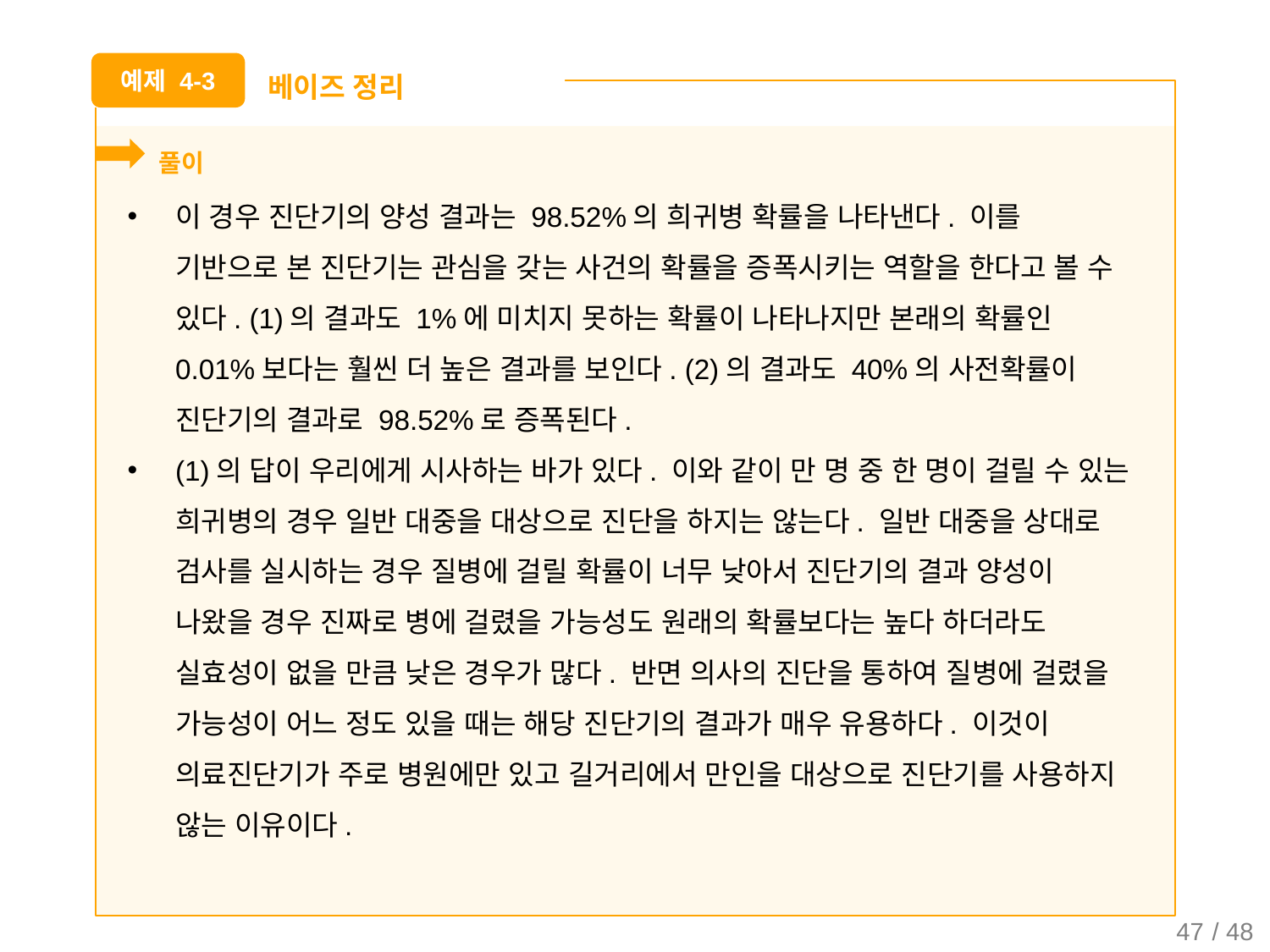

베이즈 정리

예제 4-3

풀이

이 경우 진단기의 양성 결과는 98.52%의 희귀병 확률을 나타낸다. 이를 기반으로 본 진단기는 관심을 갖는 사건의 확률을 증폭시키는 역할을 한다고 볼 수 있다. (1)의 결과도 1%에 미치지 못하는 확률이 나타나지만 본래의 확률인 0.01%보다는 훨씬 더 높은 결과를 보인다. (2)의 결과도 40%의 사전확률이 진단기의 결과로 98.52%로 증폭된다.
(1)의 답이 우리에게 시사하는 바가 있다. 이와 같이 만 명 중 한 명이 걸릴 수 있는 희귀병의 경우 일반 대중을 대상으로 진단을 하지는 않는다. 일반 대중을 상대로 검사를 실시하는 경우 질병에 걸릴 확률이 너무 낮아서 진단기의 결과 양성이 나왔을 경우 진짜로 병에 걸렸을 가능성도 원래의 확률보다는 높다 하더라도 실효성이 없을 만큼 낮은 경우가 많다. 반면 의사의 진단을 통하여 질병에 걸렸을 가능성이 어느 정도 있을 때는 해당 진단기의 결과가 매우 유용하다. 이것이 의료진단기가 주로 병원에만 있고 길거리에서 만인을 대상으로 진단기를 사용하지 않는 이유이다.
47
/ 48